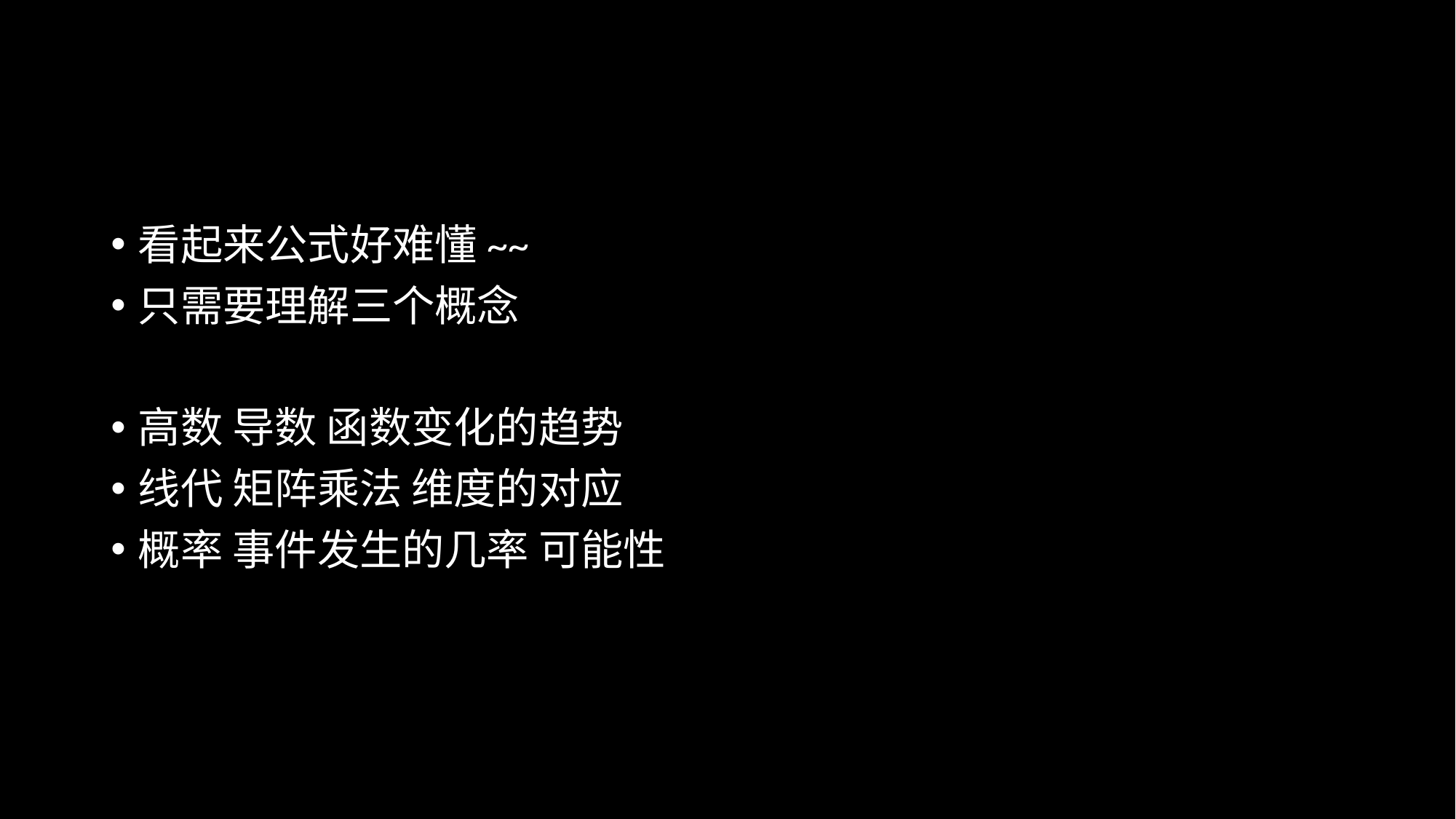

#
看起来公式好难懂~~
只需要理解三个概念

高数 导数 函数变化的趋势
线代 矩阵乘法 维度的对应
概率 事件发生的几率 可能性